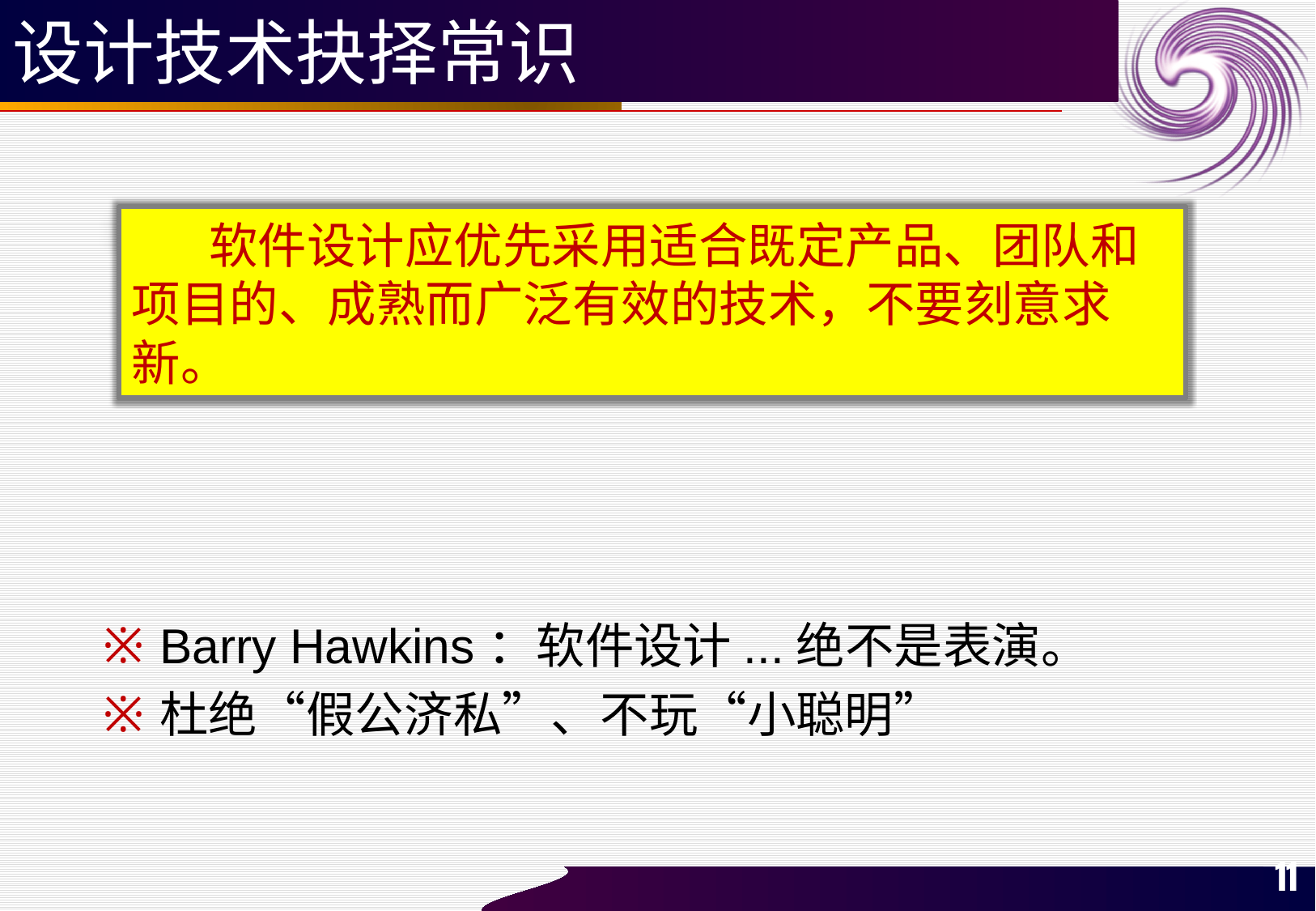

# 设计技术抉择常识
      软件设计应优先采用适合既定产品、团队和项目的、成熟而广泛有效的技术，不要刻意求新。
Barry Hawkins：软件设计...绝不是表演。
杜绝“假公济私”、不玩“小聪明”
11